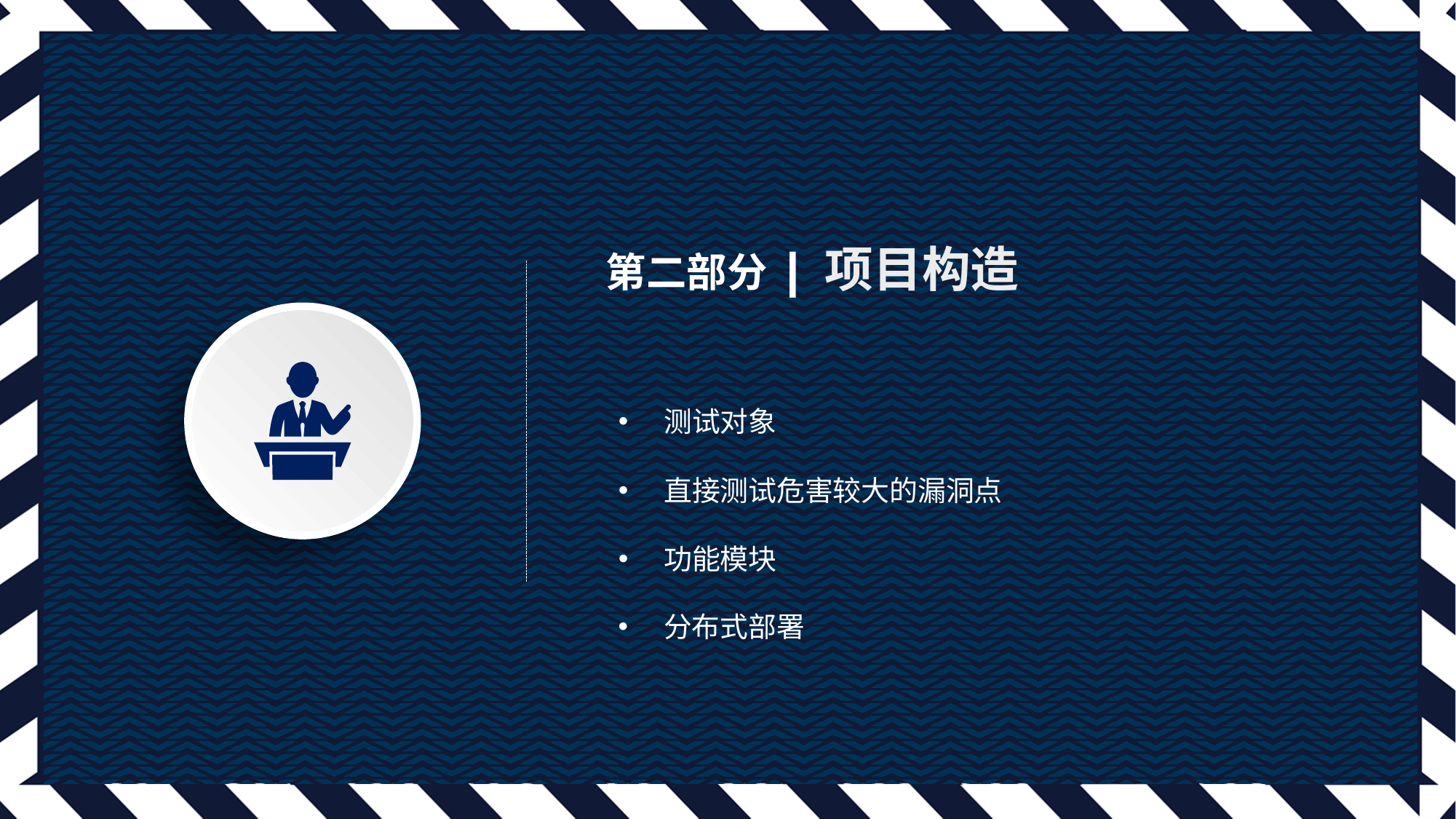

第二部分 | 项目构造

测试对象
直接测试危害较大的漏洞点
功能模块
分布式部署